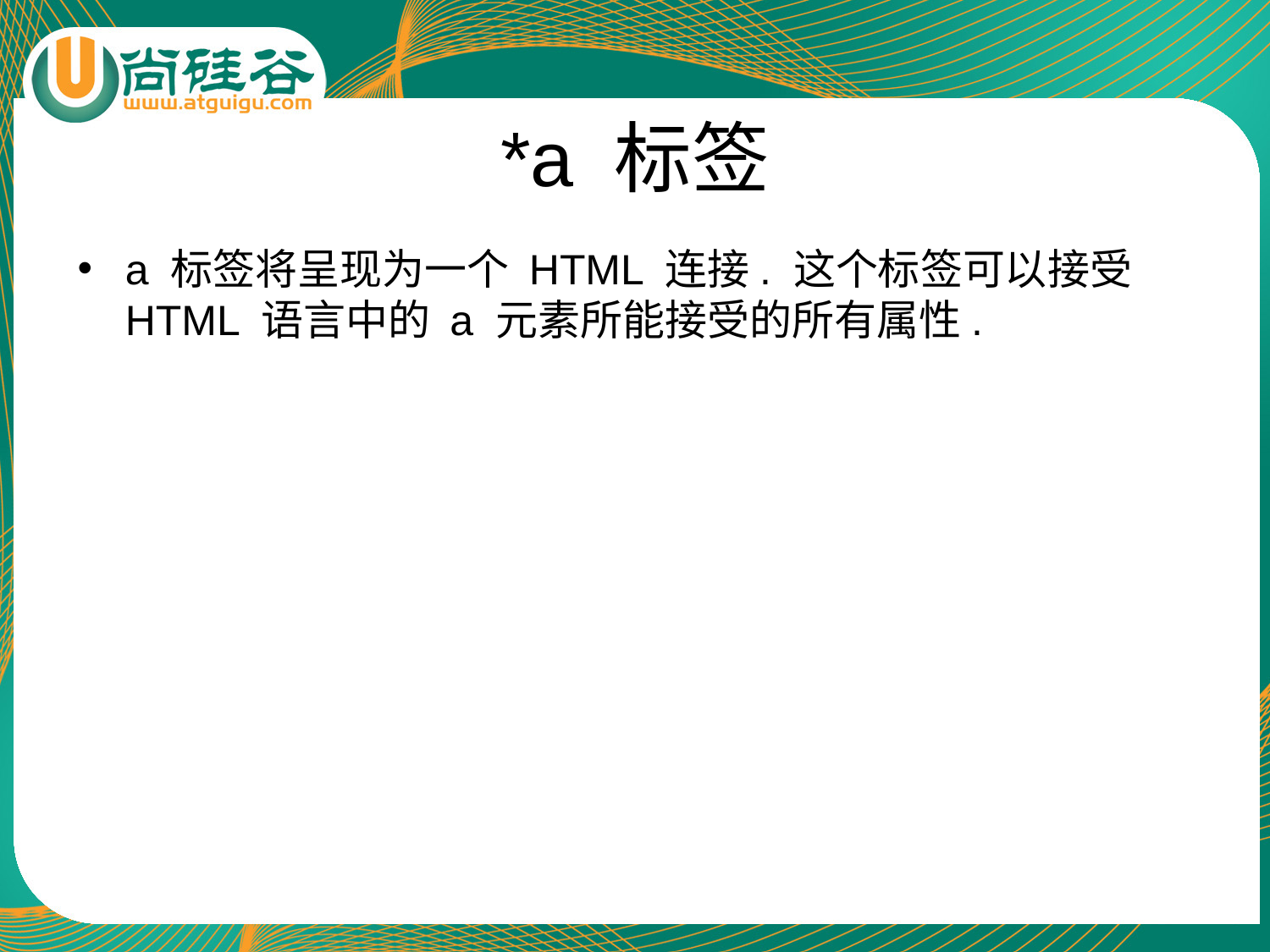

# *a 标签
a 标签将呈现为一个 HTML 连接. 这个标签可以接受 HTML 语言中的 a 元素所能接受的所有属性.